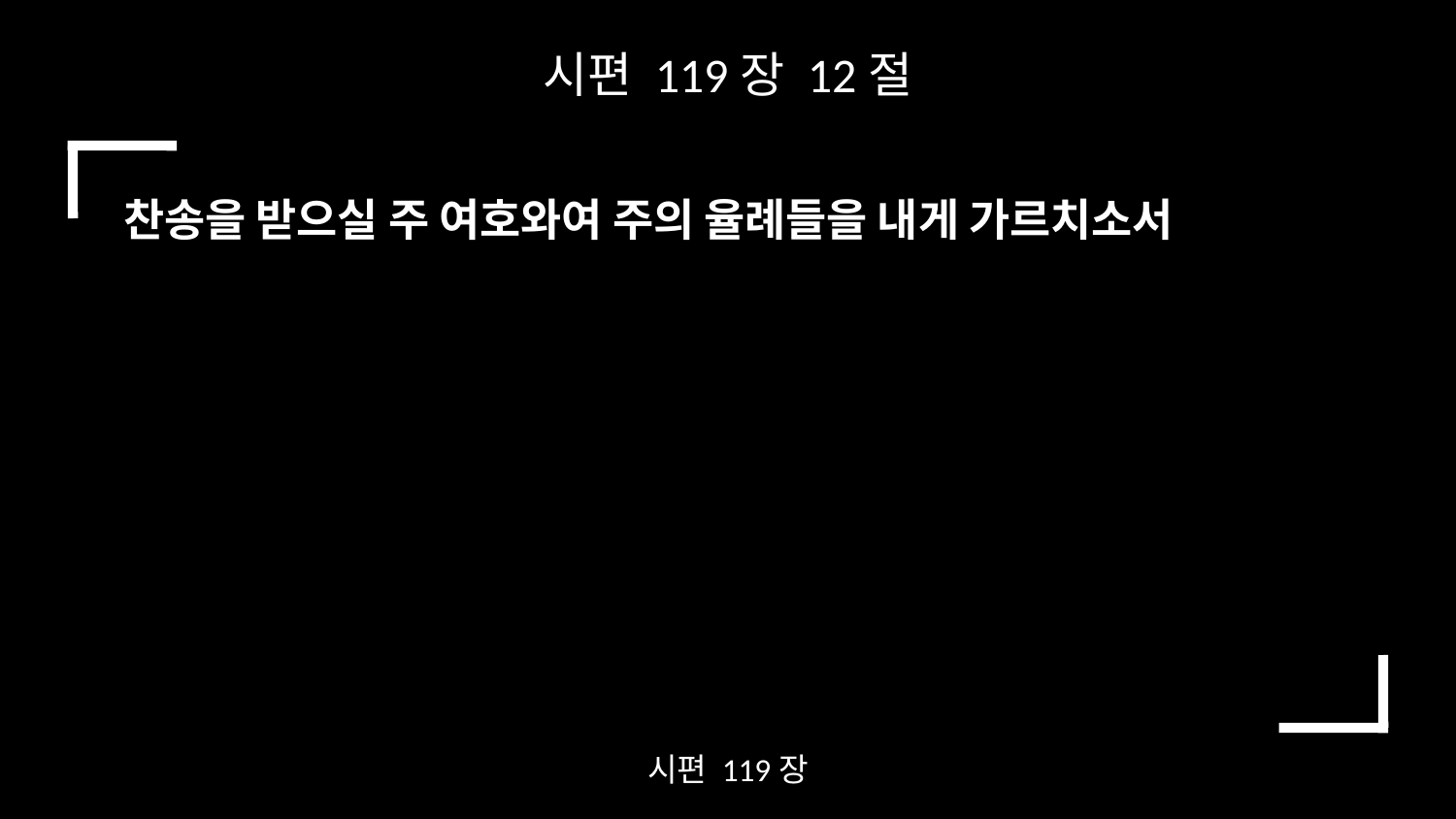

시편 119장 12절

찬송을 받으실 주 여호와여 주의 율례들을 내게 가르치소서

시편 119장